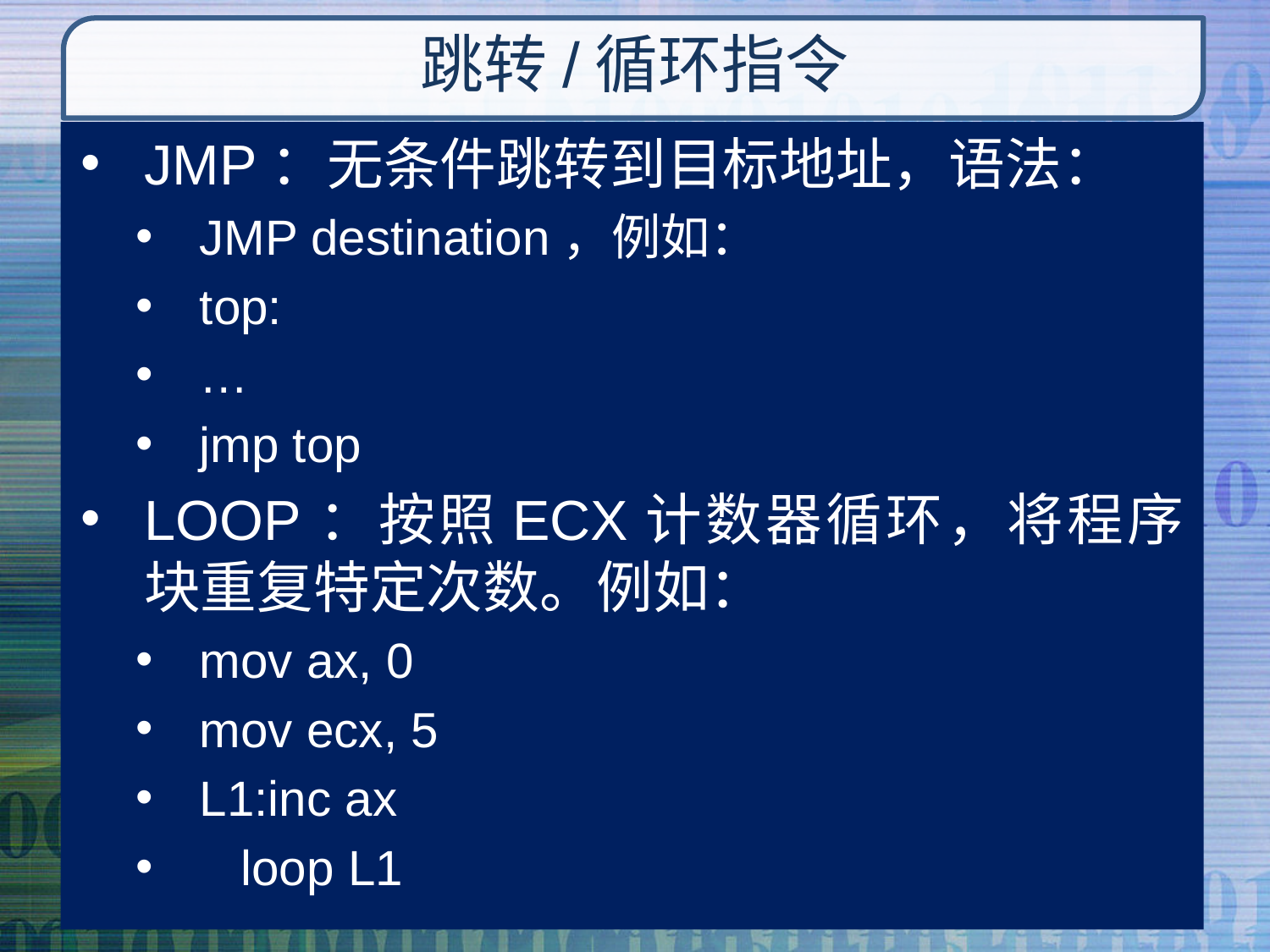

# 跳转/循环指令
JMP：无条件跳转到目标地址，语法：
JMP destination，例如：
top:
…
jmp top
LOOP：按照ECX计数器循环，将程序块重复特定次数。例如：
mov ax, 0
mov ecx, 5
L1:inc ax
   loop L1